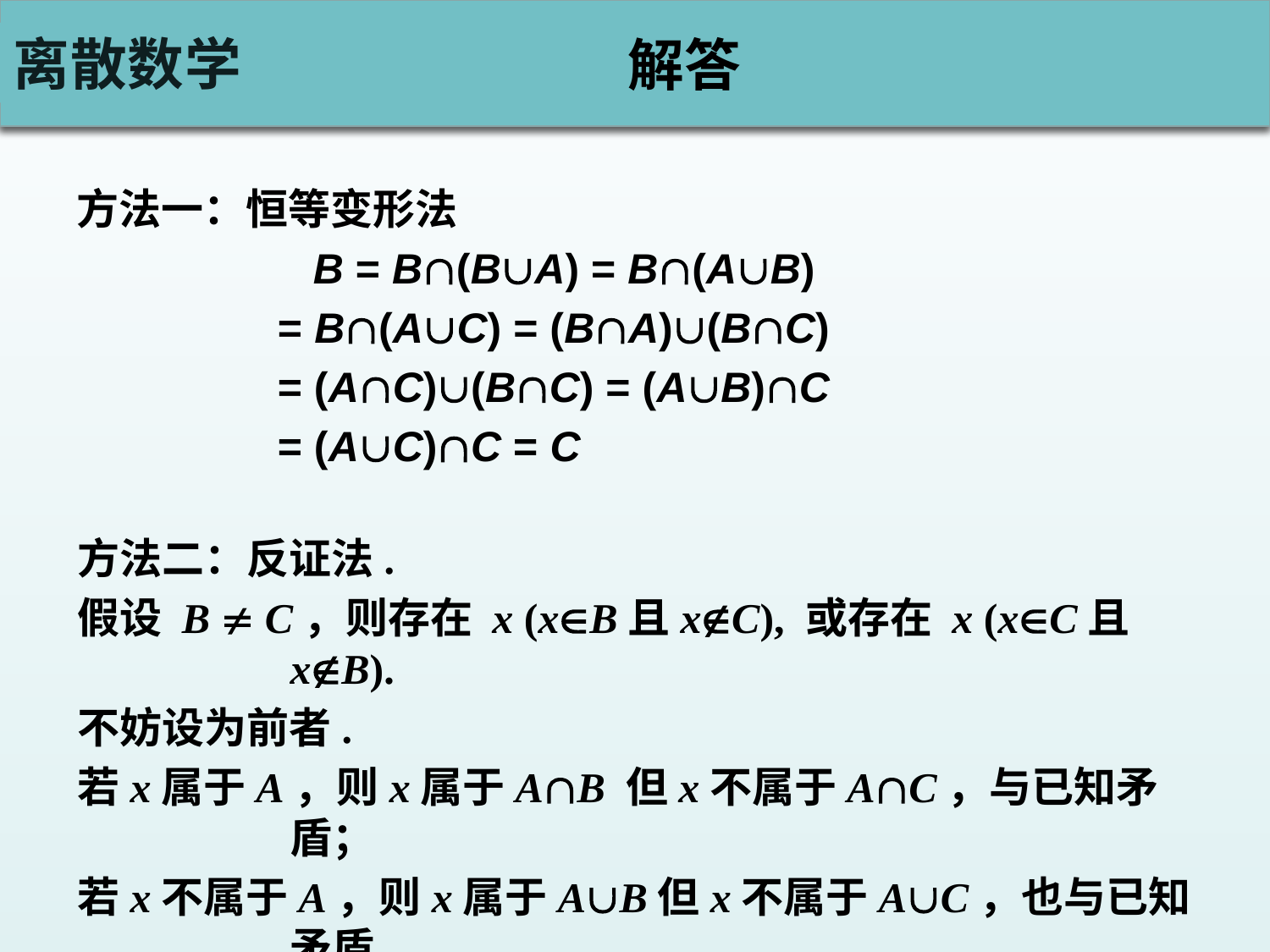

# 解答
方法一：恒等变形法
                    B = B∩(B∪A) = B∩(A∪B)
                 = B∩(A∪C) = (B∩A)∪(B∩C)
                 = (A∩C)∪(B∩C) = (A∪B)∩C
                 = (A∪C)∩C = C

方法二：反证法.
假设 B ≠ C，则存在 x (x∈B且x∉C), 或存在 x (x∈C且x∉B).
不妨设为前者.
若x属于A，则x属于A∩B 但x不属于A∩C，与已知矛盾；
若x不属于A，则x属于A∪B但x不属于A∪C，也与已知矛盾.